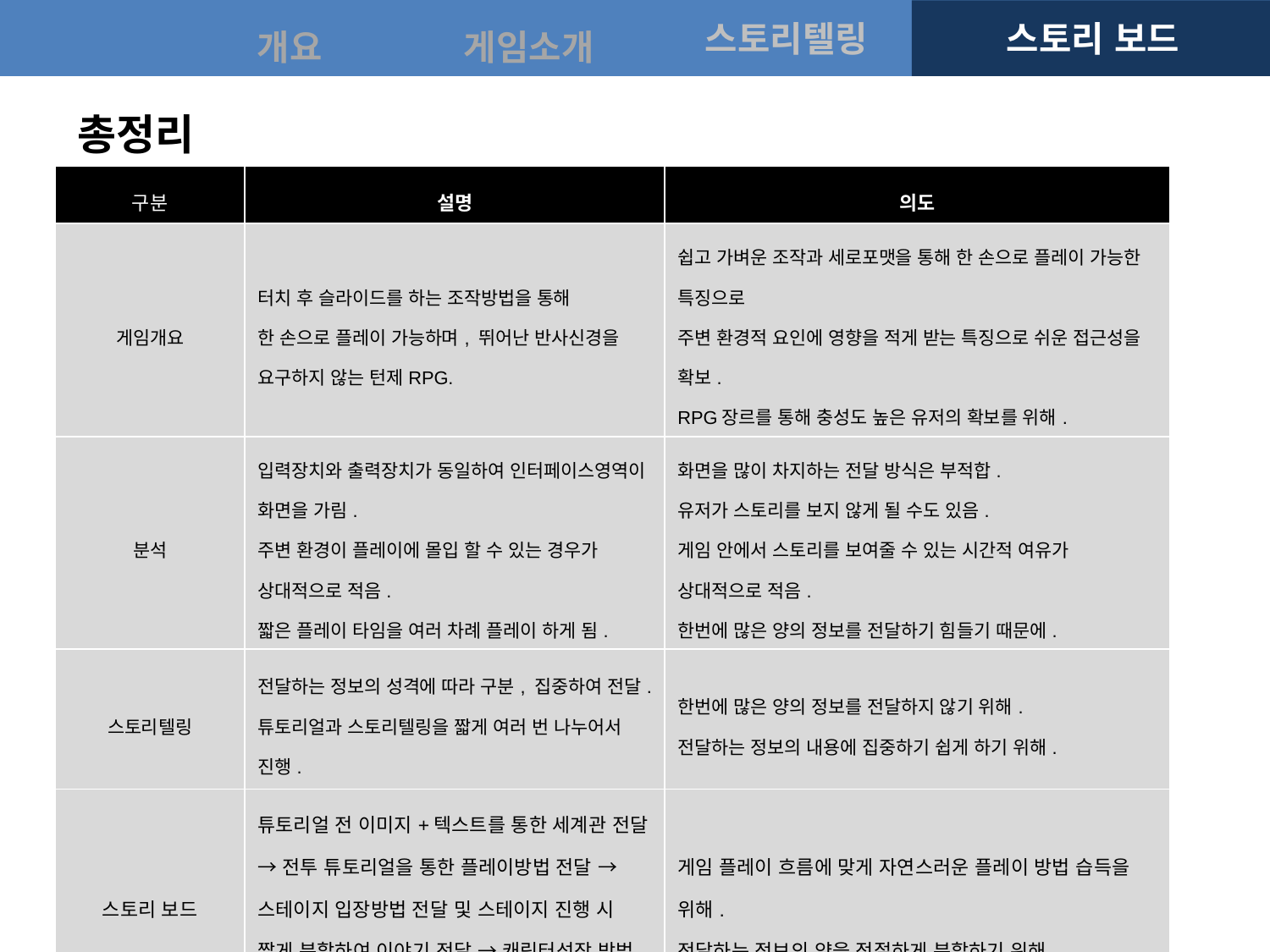

개요
스토리텔링
스토리 보드
게임소개
총정리
| 구분 | 설명 | 의도 |
| --- | --- | --- |
| 게임개요 | 터치 후 슬라이드를 하는 조작방법을 통해 한 손으로 플레이 가능하며, 뛰어난 반사신경을 요구하지 않는 턴제RPG. | 쉽고 가벼운 조작과 세로포맷을 통해 한 손으로 플레이 가능한 특징으로 주변 환경적 요인에 영향을 적게 받는 특징으로 쉬운 접근성을 확보. RPG장르를 통해 충성도 높은 유저의 확보를 위해. |
| 분석 | 입력장치와 출력장치가 동일하여 인터페이스영역이 화면을 가림. 주변 환경이 플레이에 몰입 할 수 있는 경우가 상대적으로 적음. 짧은 플레이 타임을 여러 차례 플레이 하게 됨. | 화면을 많이 차지하는 전달 방식은 부적합. 유저가 스토리를 보지 않게 될 수도 있음. 게임 안에서 스토리를 보여줄 수 있는 시간적 여유가 상대적으로 적음. 한번에 많은 양의 정보를 전달하기 힘들기 때문에. |
| 스토리텔링 | 전달하는 정보의 성격에 따라 구분, 집중하여 전달. 튜토리얼과 스토리텔링을 짧게 여러 번 나누어서 진행. | 한번에 많은 양의 정보를 전달하지 않기 위해. 전달하는 정보의 내용에 집중하기 쉽게 하기 위해. |
| 스토리 보드 | 튜토리얼 전 이미지+텍스트를 통한 세계관 전달 → 전투 튜토리얼을 통한 플레이방법 전달 → 스테이지 입장방법 전달 및 스테이지 진행 시 짧게 분할하여 이야기 전달 → 캐릭터성장 방법 전달. | 게임 플레이 흐름에 맞게 자연스러운 플레이 방법 습득을 위해. 전달하는 정보의 양을 적절하게 분할하기 위해. |